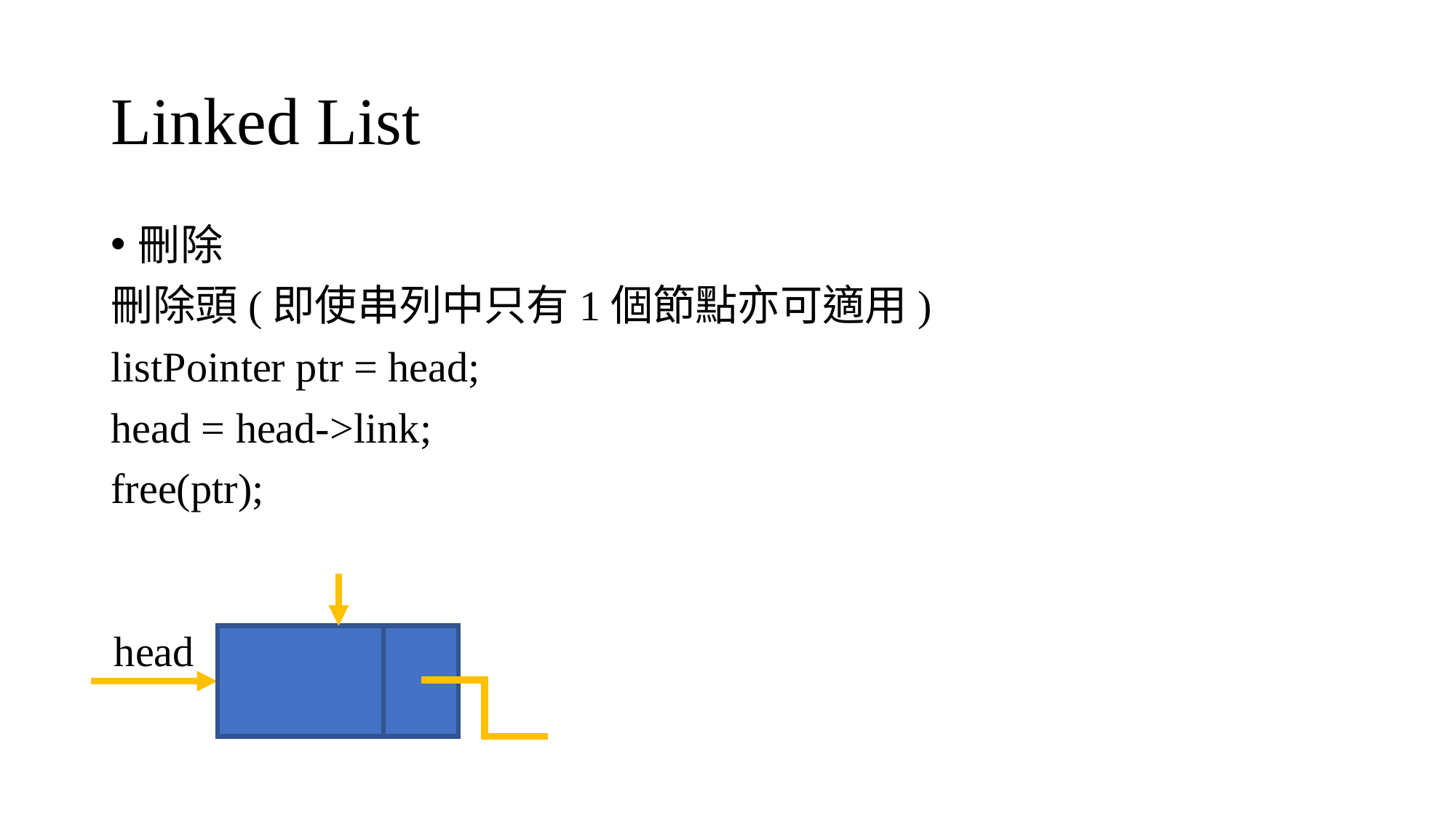

# Linked List
刪除
刪除頭(即使串列中只有1個節點亦可適用)
listPointer ptr = head;
head = head->link;
free(ptr);
head